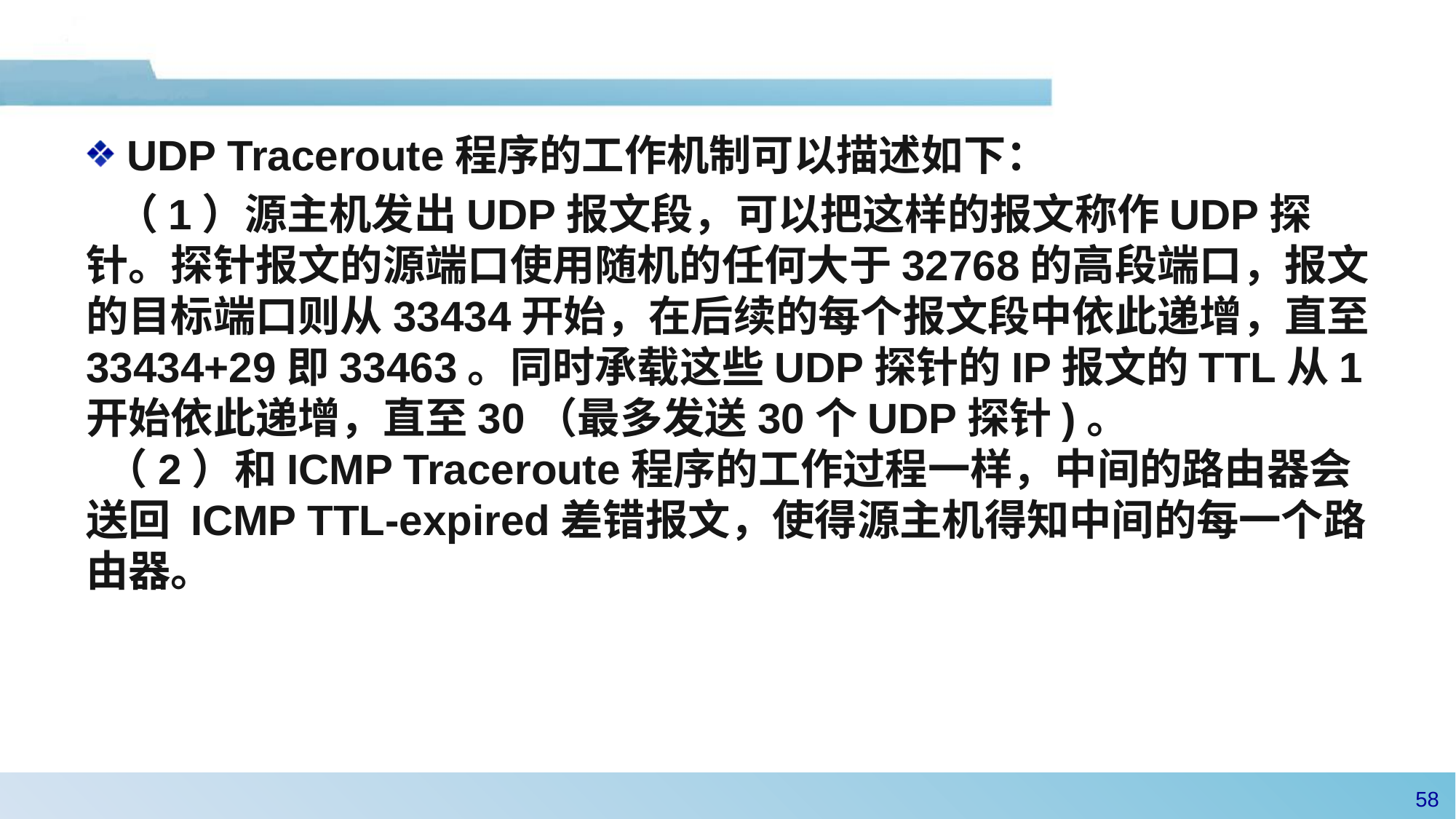

#
UDP Traceroute程序的工作机制可以描述如下：
  （1）源主机发出UDP报文段，可以把这样的报文称作UDP探针。探针报文的源端口使用随机的任何大于32768的高段端口，报文的目标端口则从33434开始，在后续的每个报文段中依此递增，直至33434+29即33463。同时承载这些UDP探针的IP报文的TTL从1开始依此递增，直至30（最多发送30个UDP探针)。
  （2）和ICMP Traceroute程序的工作过程一样，中间的路由器会送回 ICMP TTL-expired差错报文，使得源主机得知中间的每一个路由器。
58